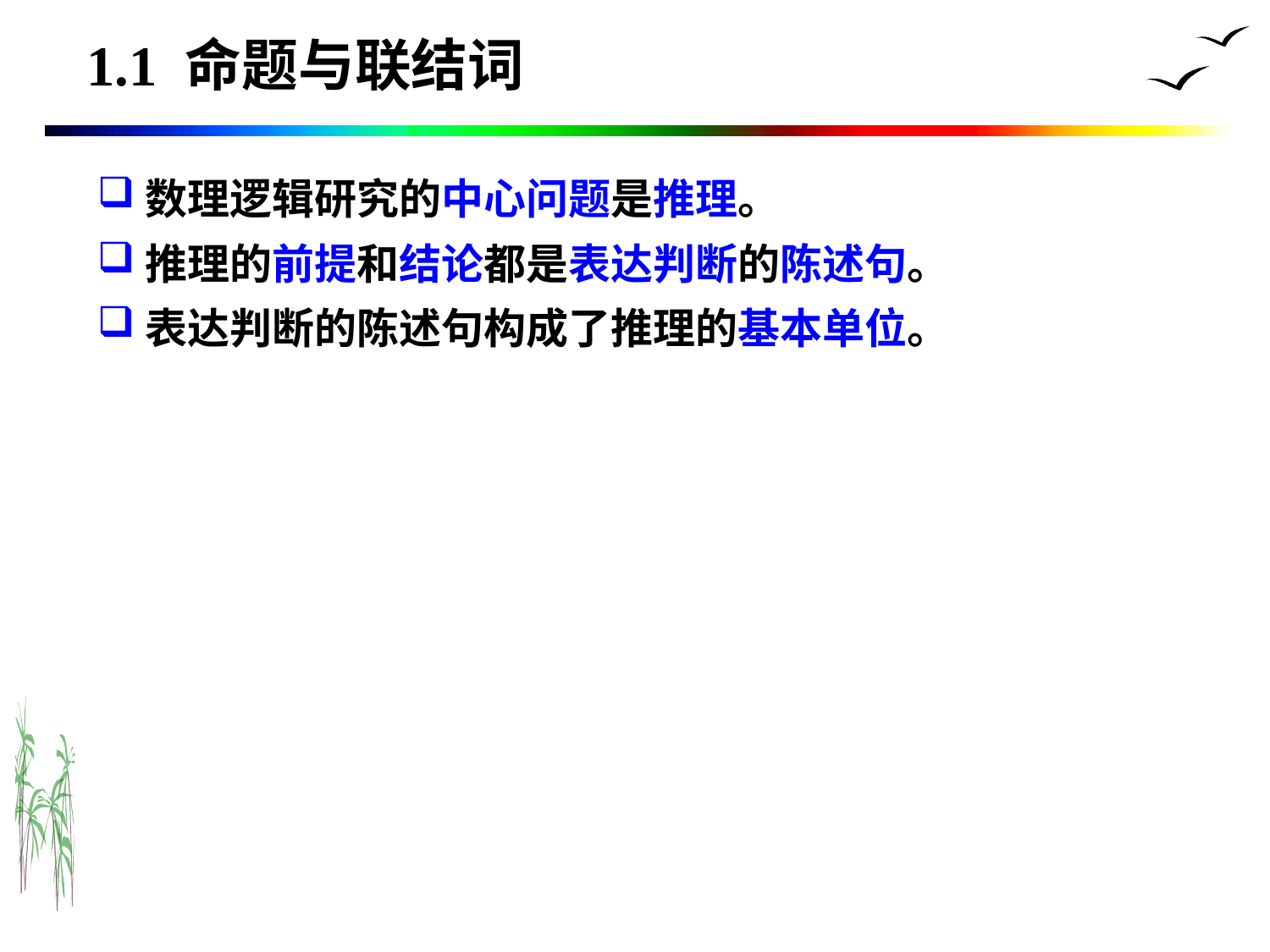

# 1.1 命题与联结词
数理逻辑研究的中心问题是推理。
推理的前提和结论都是表达判断的陈述句。
表达判断的陈述句构成了推理的基本单位。